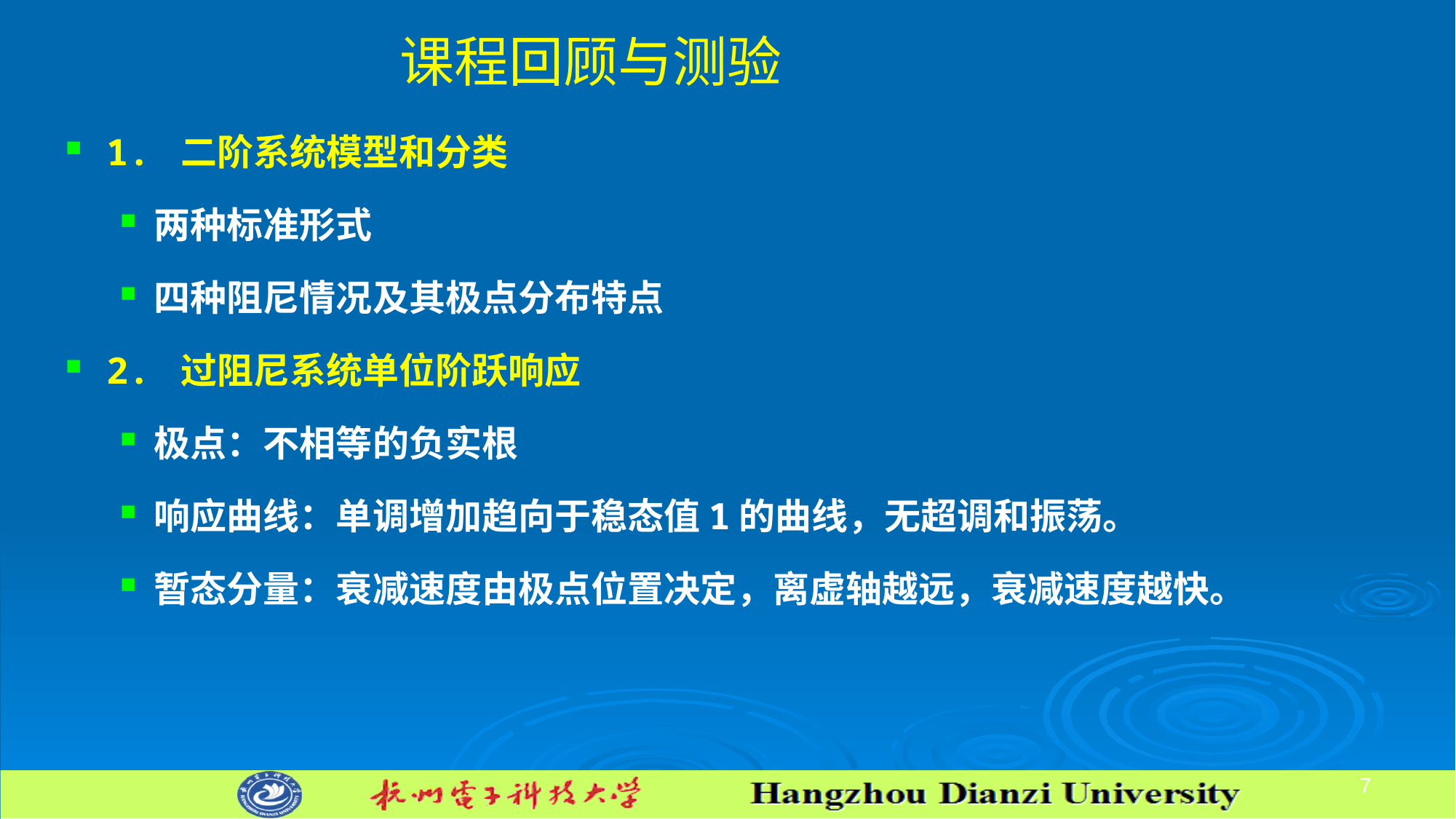

# 课程回顾与测验
1. 二阶系统模型和分类
两种标准形式
四种阻尼情况及其极点分布特点
2. 过阻尼系统单位阶跃响应
极点：不相等的负实根
响应曲线：单调增加趋向于稳态值1的曲线，无超调和振荡。
暂态分量：衰减速度由极点位置决定，离虚轴越远，衰减速度越快。
7